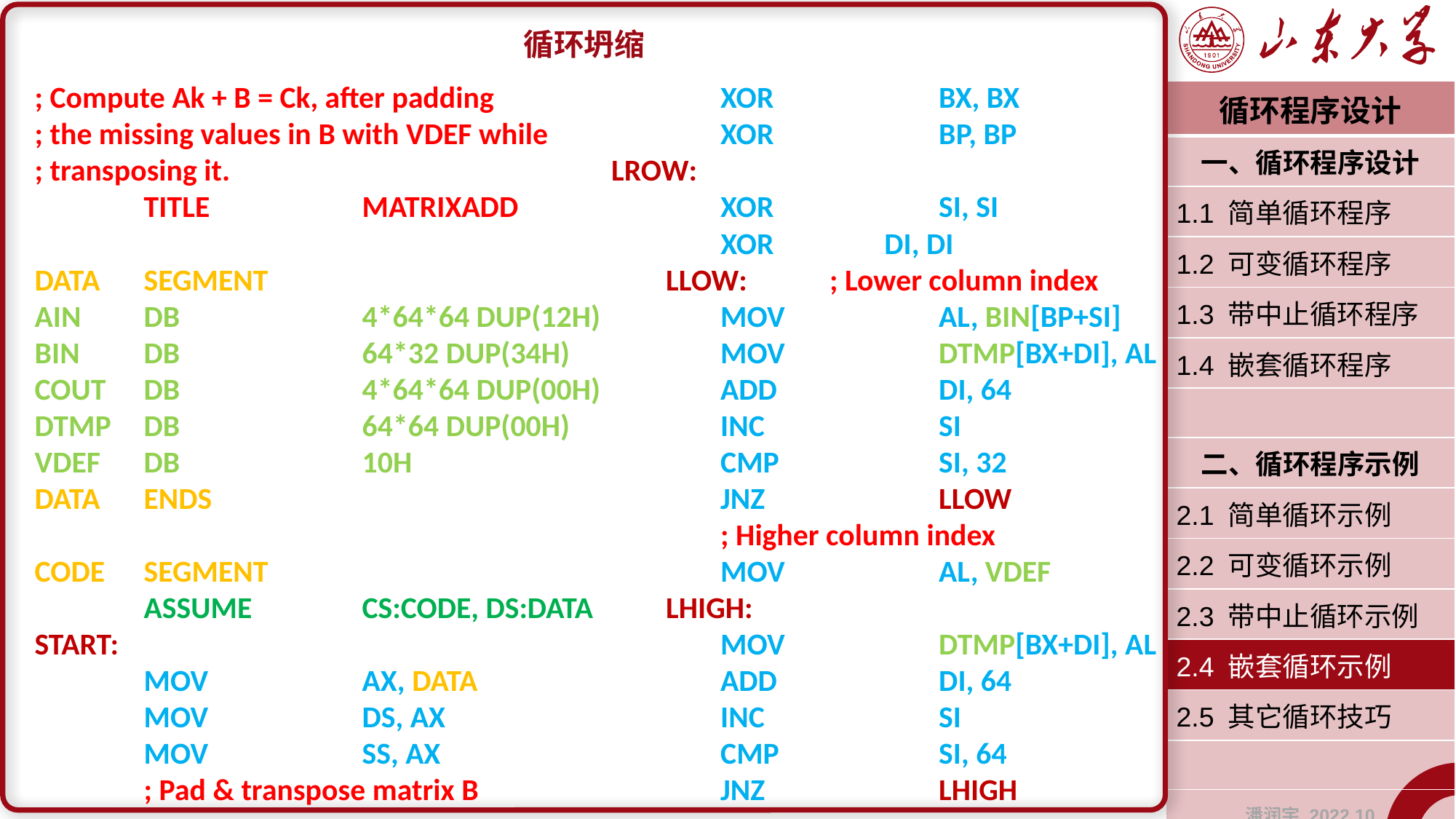

循环坍缩
; Compute Ak + B = Ck, after padding
; the missing values in B with VDEF while
; transposing it.
	TITLE		MATRIXADD

DATA	SEGMENT
AIN	DB		4*64*64 DUP(12H)
BIN	DB		64*32 DUP(34H)
COUT	DB		4*64*64 DUP(00H)
DTMP	DB		64*64 DUP(00H)
VDEF	DB		10H
DATA	ENDS

CODE	SEGMENT
	ASSUME		CS:CODE, DS:DATA
START:
	MOV		AX, DATA
	MOV		DS, AX
	MOV		SS, AX
	; Pad & transpose matrix B
	XOR		BX, BX
	XOR		BP, BP
LROW:
	XOR		SI, SI
XOR		DI, DI
LLOW:	; Lower column index
	MOV		AL, BIN[BP+SI]
	MOV		DTMP[BX+DI], AL
	ADD		DI, 64
	INC		SI
	CMP		SI, 32
	JNZ		LLOW
	; Higher column index
	MOV		AL, VDEF
LHIGH:
	MOV		DTMP[BX+DI], AL
	ADD		DI, 64
	INC		SI
	CMP		SI, 64
	JNZ		LHIGH
| 循环程序设计 |
| --- |
| 一、循环程序设计 |
| 1.1 简单循环程序 |
| 1.2 可变循环程序 |
| 1.3 带中止循环程序 |
| 1.4 嵌套循环程序 |
|  |
| 二、循环程序示例 |
| 2.1 简单循环示例 |
| 2.2 可变循环示例 |
| 2.3 带中止循环示例 |
| 2.4 嵌套循环示例 |
| 2.5 其它循环技巧 |
|  |
| 潘润宇 2022.10 |